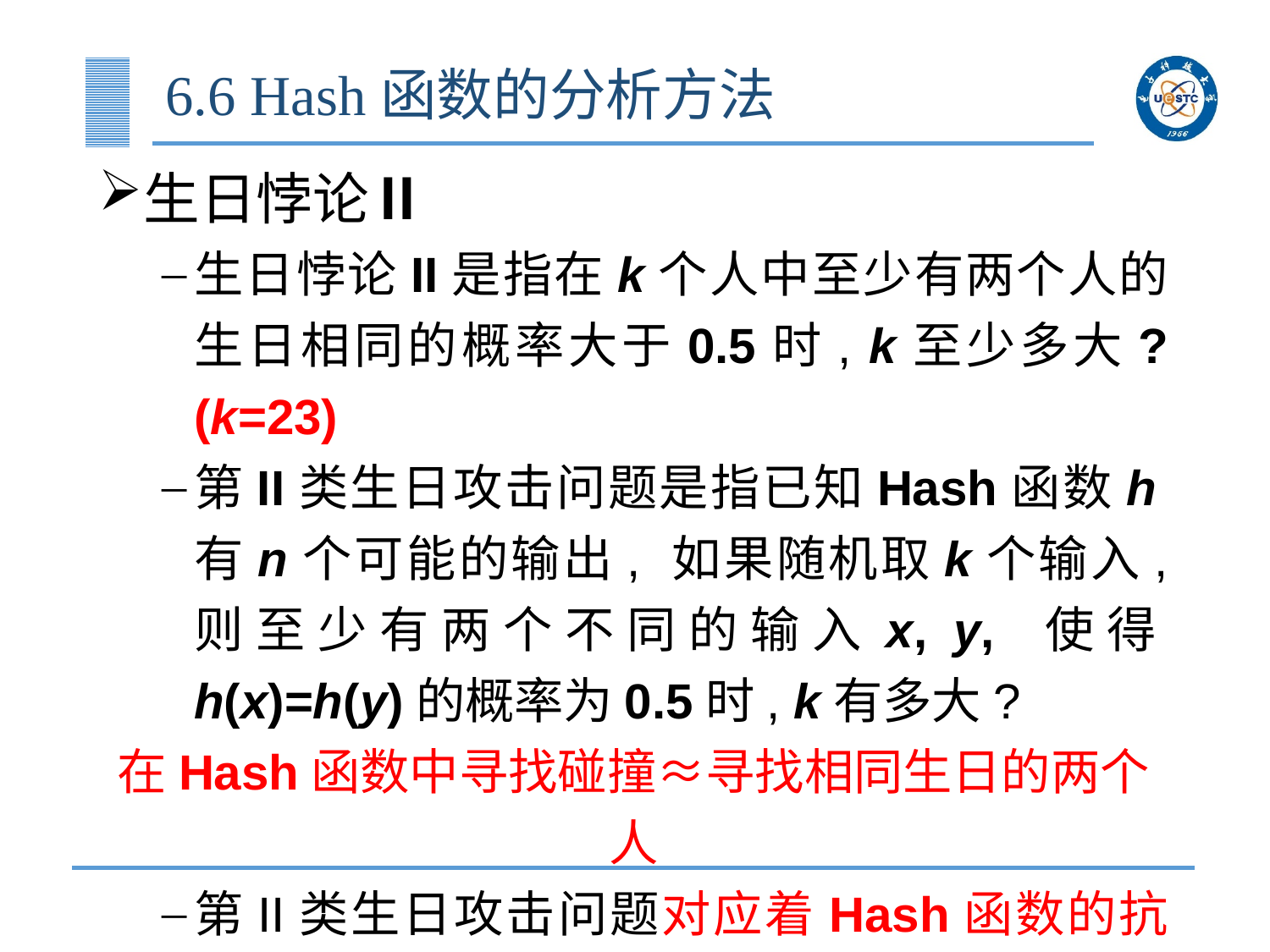

# 6.6 Hash函数的分析方法
生日悖论Ⅱ
生日悖论II是指在k个人中至少有两个人的生日相同的概率大于0.5时, k至少多大?(k=23)
第II类生日攻击问题是指已知Hash函数h有n个可能的输出, 如果随机取k个输入, 则至少有两个不同的输入x, y, 使得h(x)=h(y)的概率为0.5时, k有多大?
在Hash函数中寻找碰撞≈寻找相同生日的两个人
第II类生日攻击问题对应着Hash函数的抗强碰撞性问题。